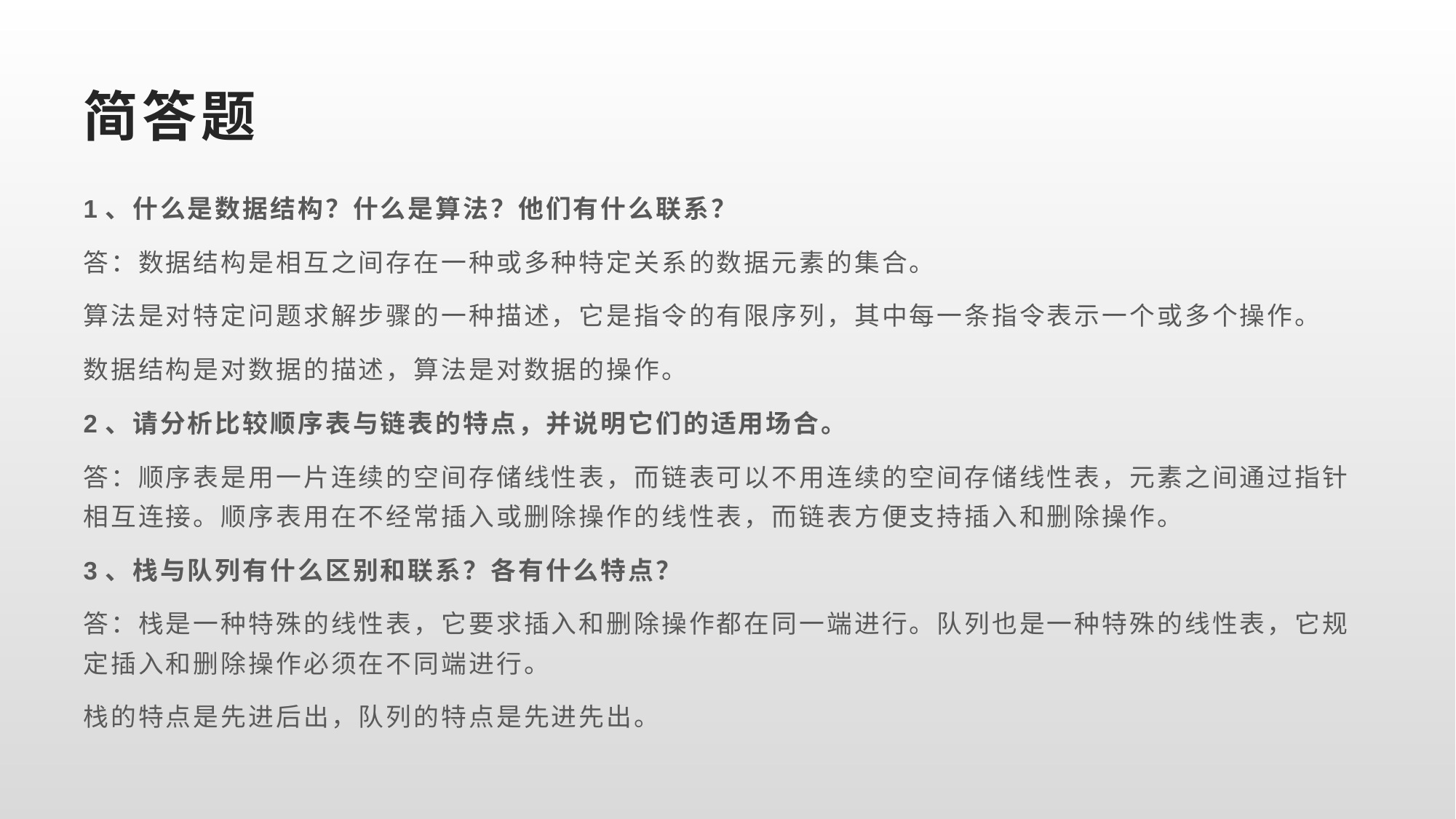

# 简答题
1、什么是数据结构？什么是算法？他们有什么联系？
答：数据结构是相互之间存在一种或多种特定关系的数据元素的集合。
算法是对特定问题求解步骤的一种描述，它是指令的有限序列，其中每一条指令表示一个或多个操作。
数据结构是对数据的描述，算法是对数据的操作。
2、请分析比较顺序表与链表的特点，并说明它们的适用场合。
答：顺序表是用一片连续的空间存储线性表，而链表可以不用连续的空间存储线性表，元素之间通过指针相互连接。顺序表用在不经常插入或删除操作的线性表，而链表方便支持插入和删除操作。
3、栈与队列有什么区别和联系？各有什么特点？
答：栈是一种特殊的线性表，它要求插入和删除操作都在同一端进行。队列也是一种特殊的线性表，它规定插入和删除操作必须在不同端进行。
栈的特点是先进后出，队列的特点是先进先出。